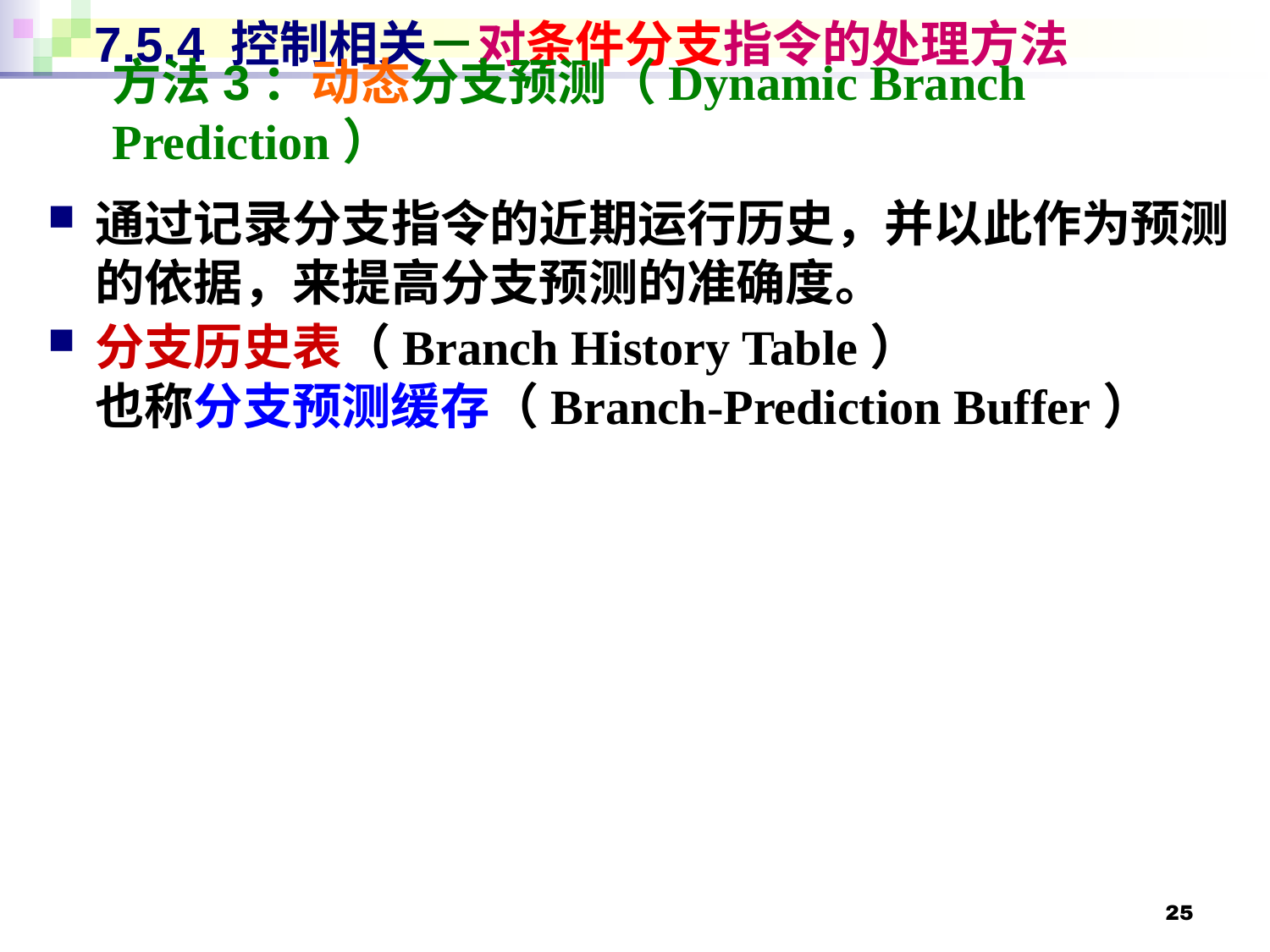

# 7.5.4 控制相关－对条件分支指令的处理方法
方法3：动态分支预测（Dynamic Branch Prediction）
通过记录分支指令的近期运行历史，并以此作为预测的依据，来提高分支预测的准确度。
分支历史表（Branch History Table）
也称分支预测缓存（Branch-Prediction Buffer）
25